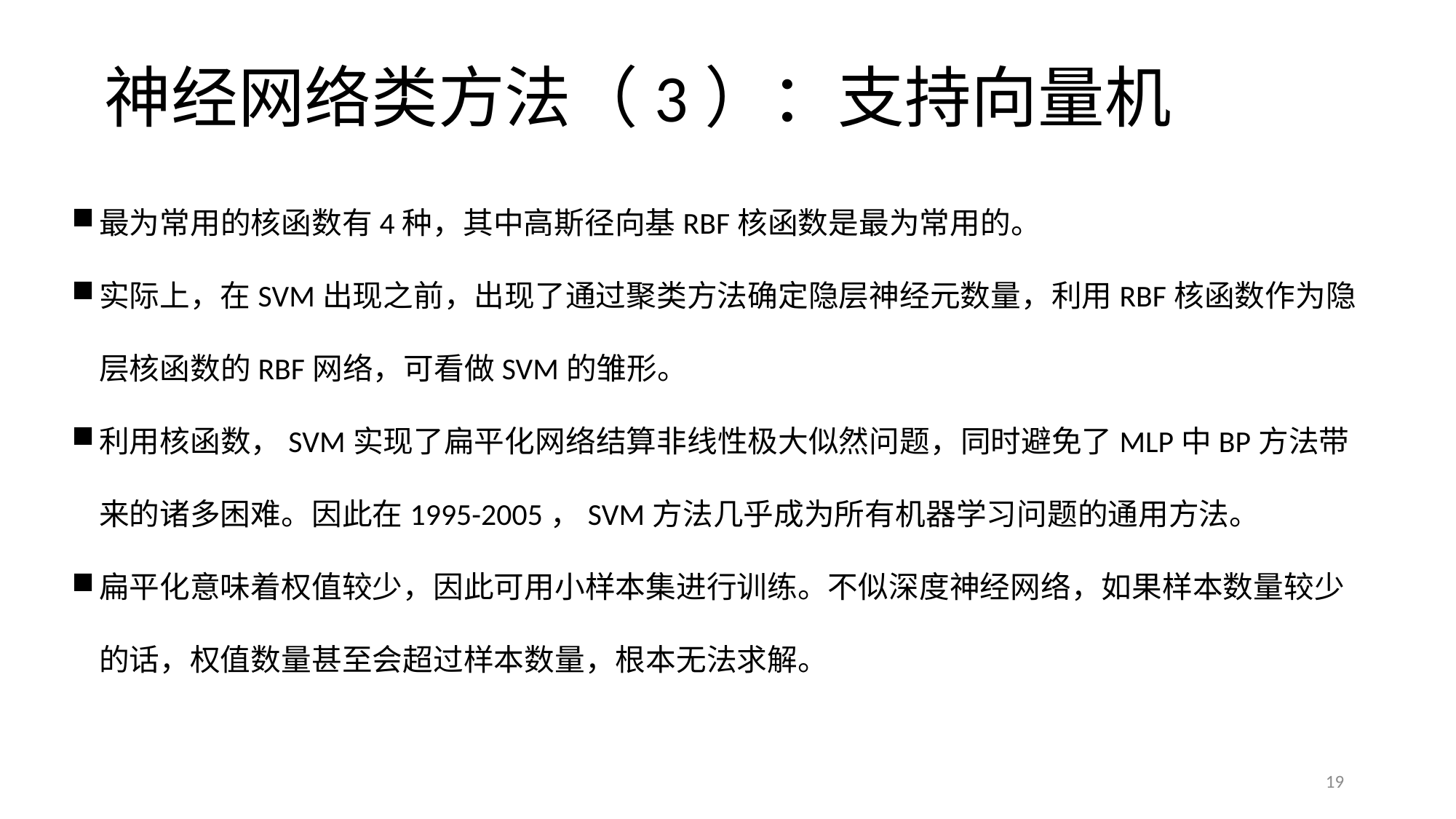

# 神经网络类方法（3）：支持向量机
最为常用的核函数有4种，其中高斯径向基RBF核函数是最为常用的。
实际上，在SVM出现之前，出现了通过聚类方法确定隐层神经元数量，利用RBF核函数作为隐层核函数的RBF网络，可看做SVM的雏形。
利用核函数，SVM实现了扁平化网络结算非线性极大似然问题，同时避免了MLP中BP方法带来的诸多困难。因此在1995-2005，SVM方法几乎成为所有机器学习问题的通用方法。
扁平化意味着权值较少，因此可用小样本集进行训练。不似深度神经网络，如果样本数量较少的话，权值数量甚至会超过样本数量，根本无法求解。
19